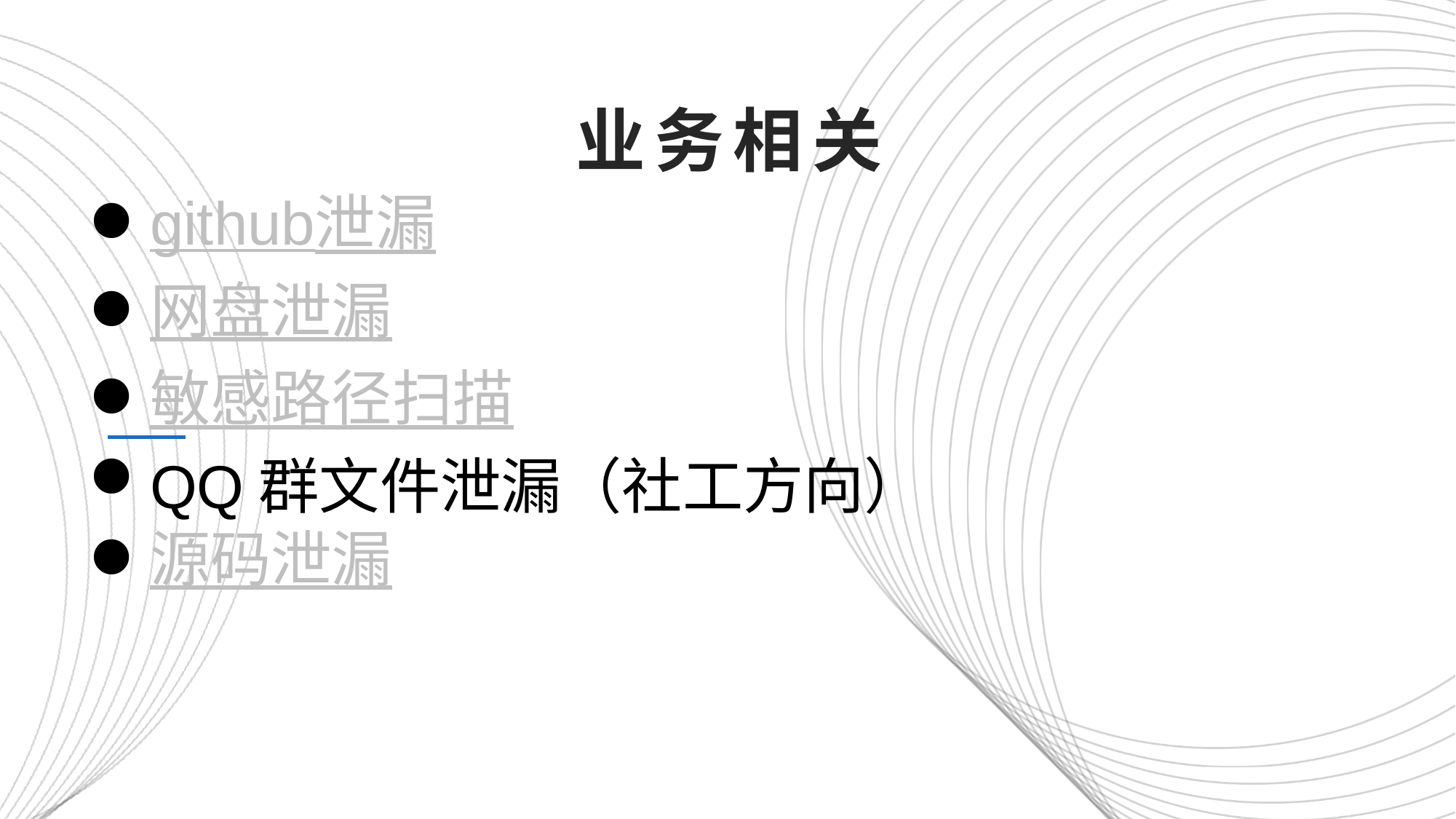

# 业务相关
github泄漏
网盘泄漏
敏感路径扫描
QQ群文件泄漏（社工方向）
源码泄漏